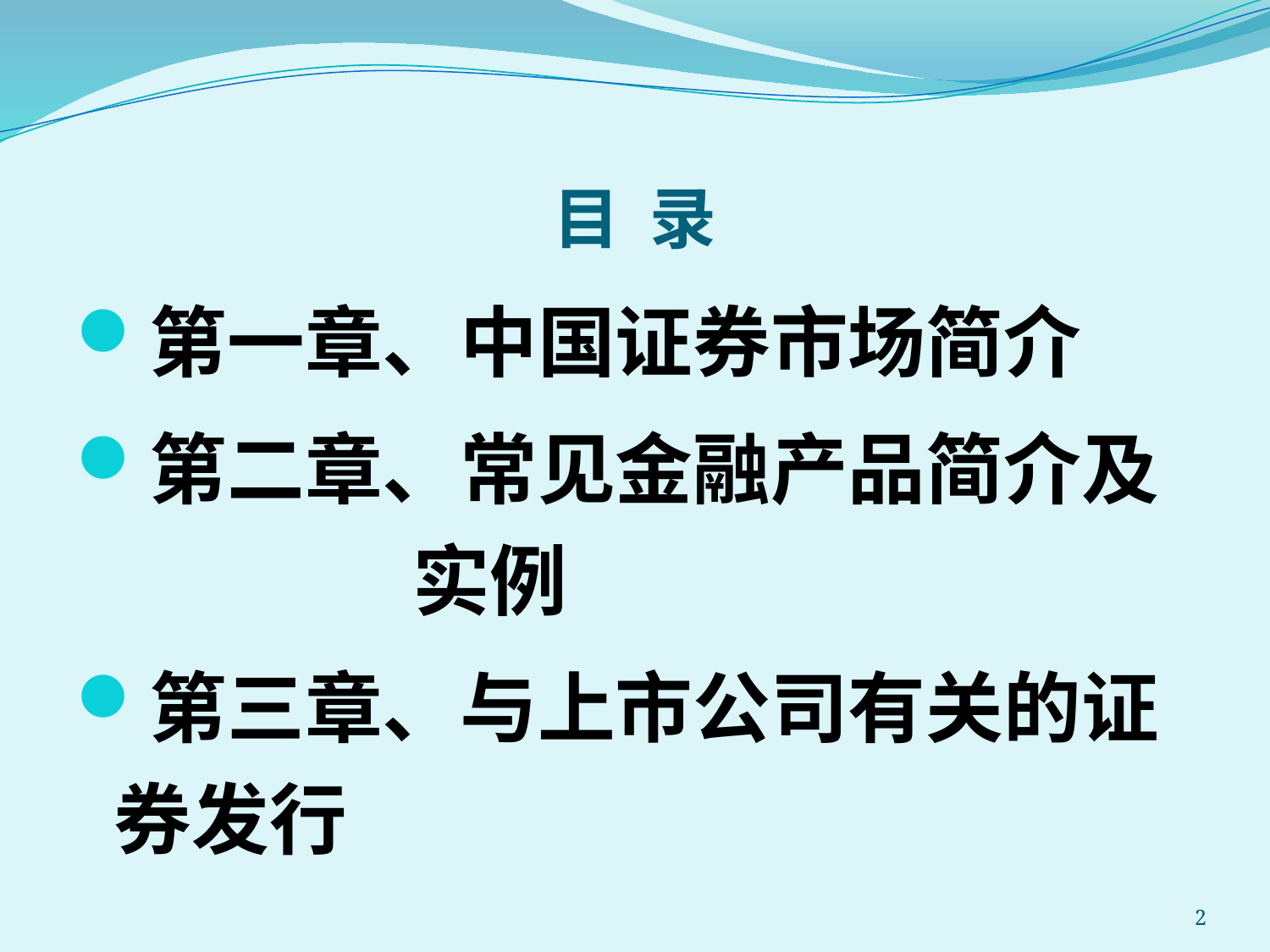

# 目  录
第一章、中国证券市场简介
第二章、常见金融产品简介及                   实例
第三章、与上市公司有关的证券发行

2